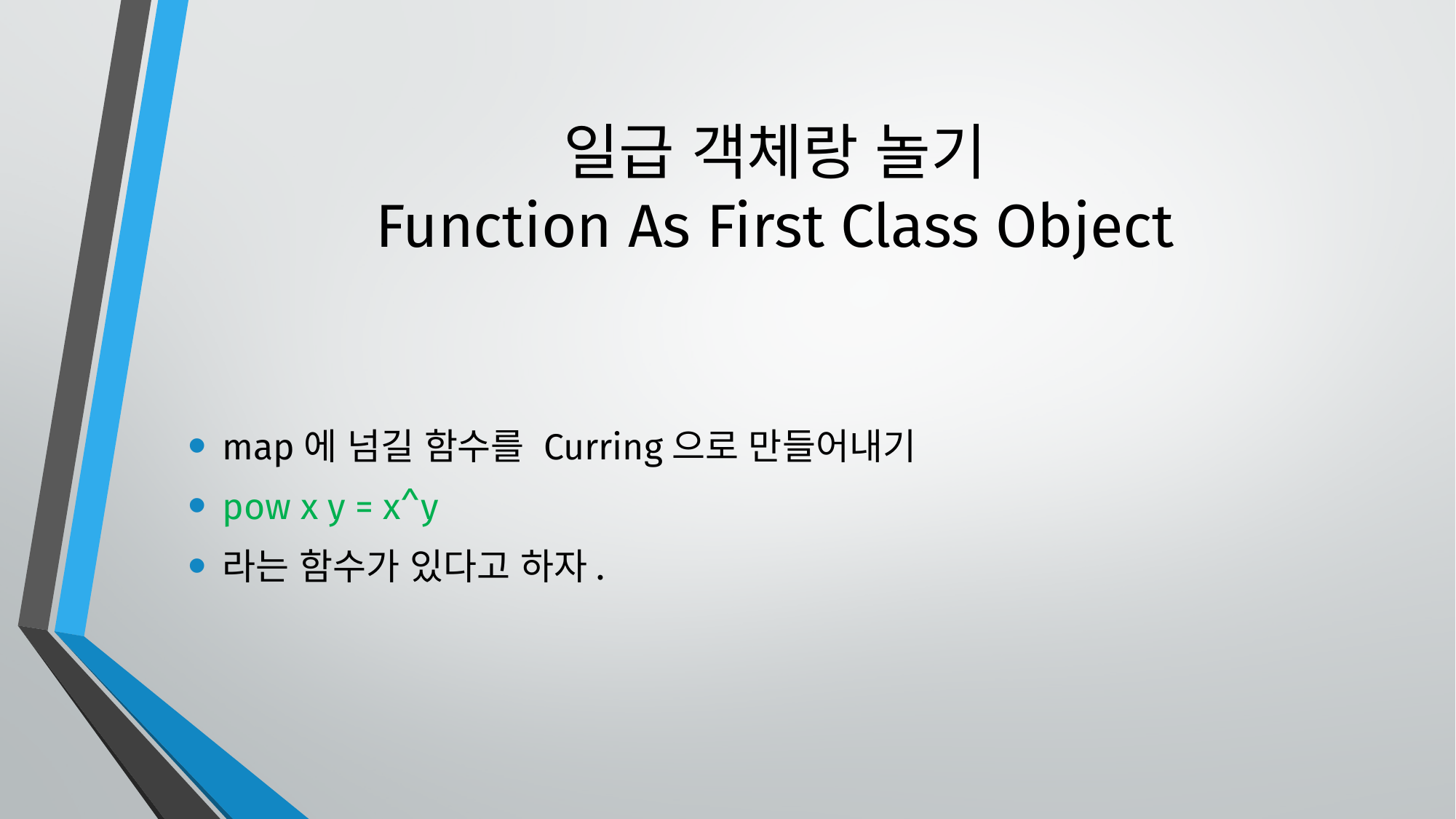

# 일급 객체랑 놀기 Function As First Class Object
map에 넘길 함수를 Curring으로 만들어내기
pow x y = x^y
라는 함수가 있다고 하자.